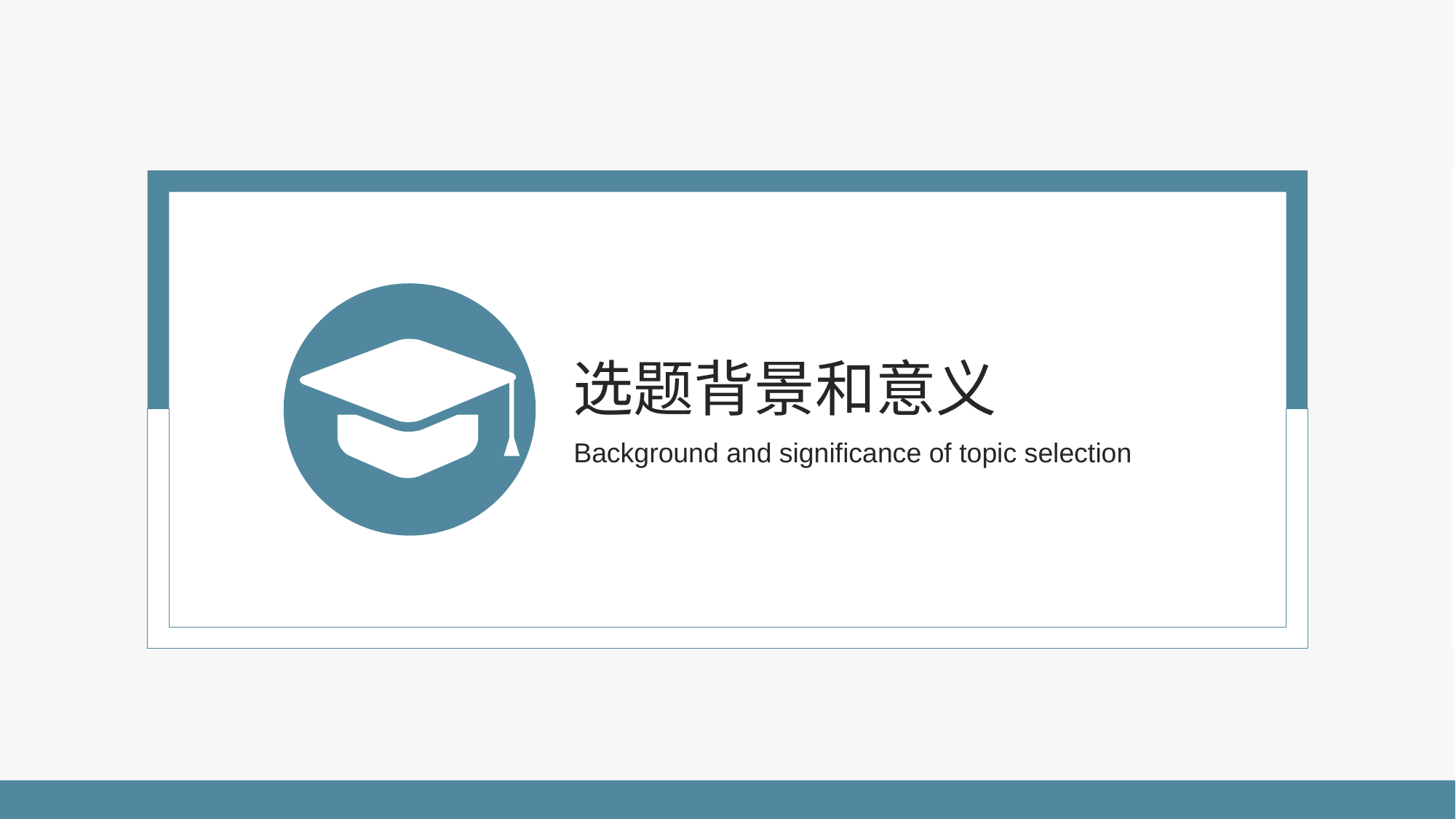

选题背景和意义
Background and significance of topic selection